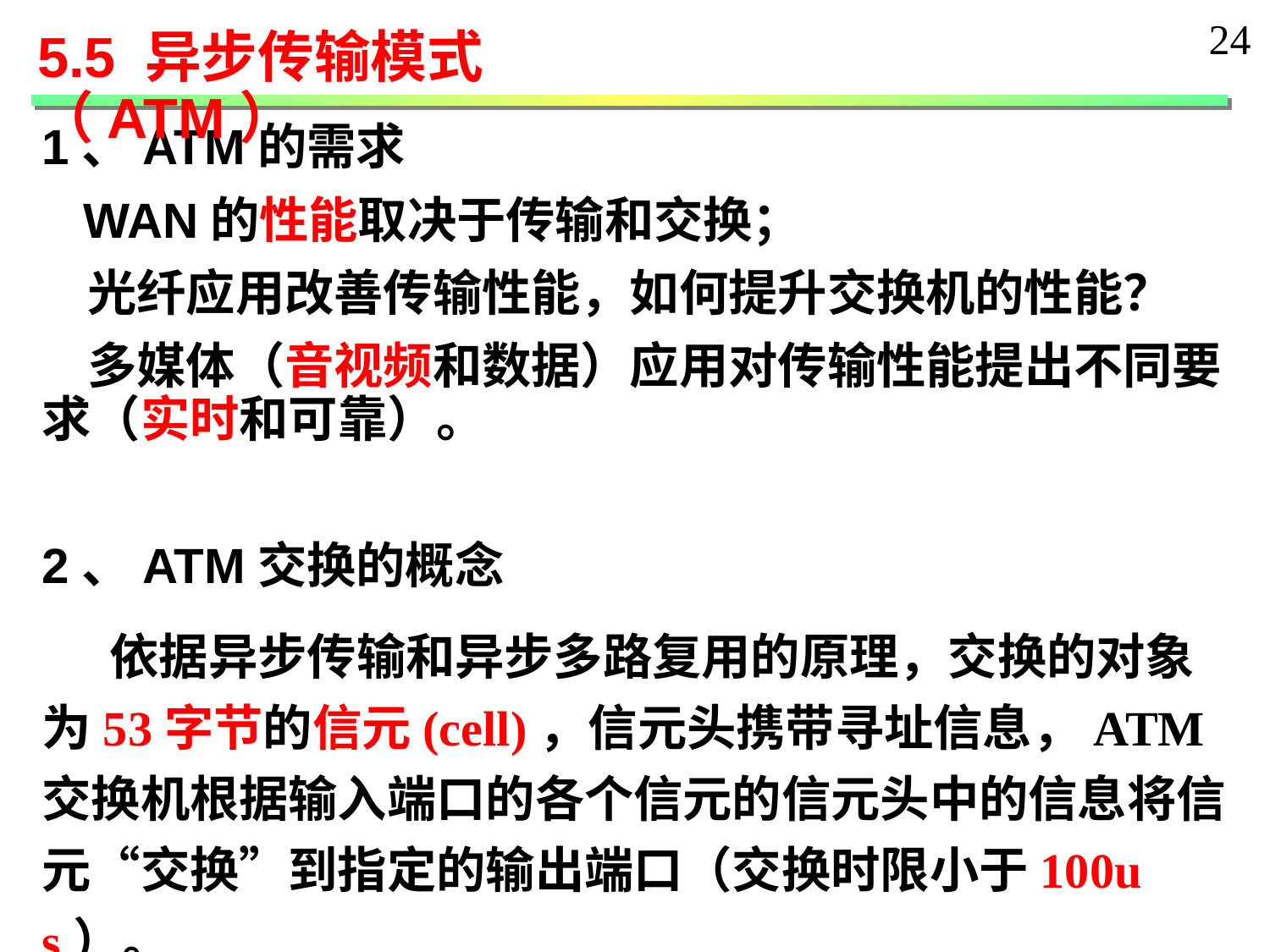

24
5.5 异步传输模式（ATM）

1、ATM的需求
   WAN的性能取决于传输和交换；
   光纤应用改善传输性能，如何提升交换机的性能？
   多媒体（音视频和数据）应用对传输性能提出不同要求（实时和可靠）。

2、ATM交换的概念
     依据异步传输和异步多路复用的原理，交换的对象为53字节的信元(cell)，信元头携带寻址信息，ATM交换机根据输入端口的各个信元的信元头中的信息将信元“交换”到指定的输出端口（交换时限小于100us）。